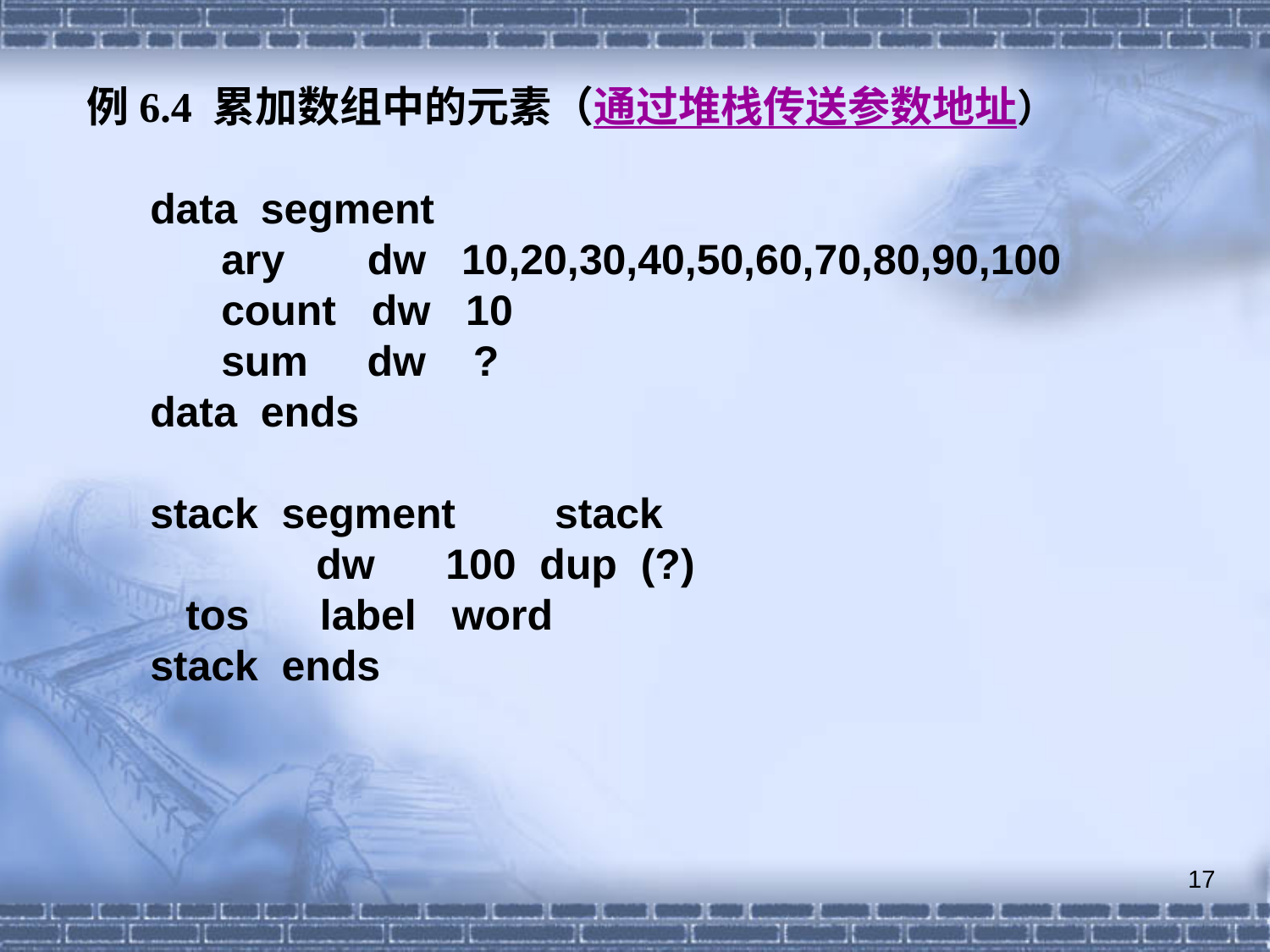

例6.4 累加数组中的元素（通过堆栈传送参数地址）

data  segment
      ary       dw   10,20,30,40,50,60,70,80,90,100
      count   dw   10
      sum     dw    ?
data  ends

stack  segment	  stack
              dw      100  dup  (?)
   tos      label   word
stack  ends

17